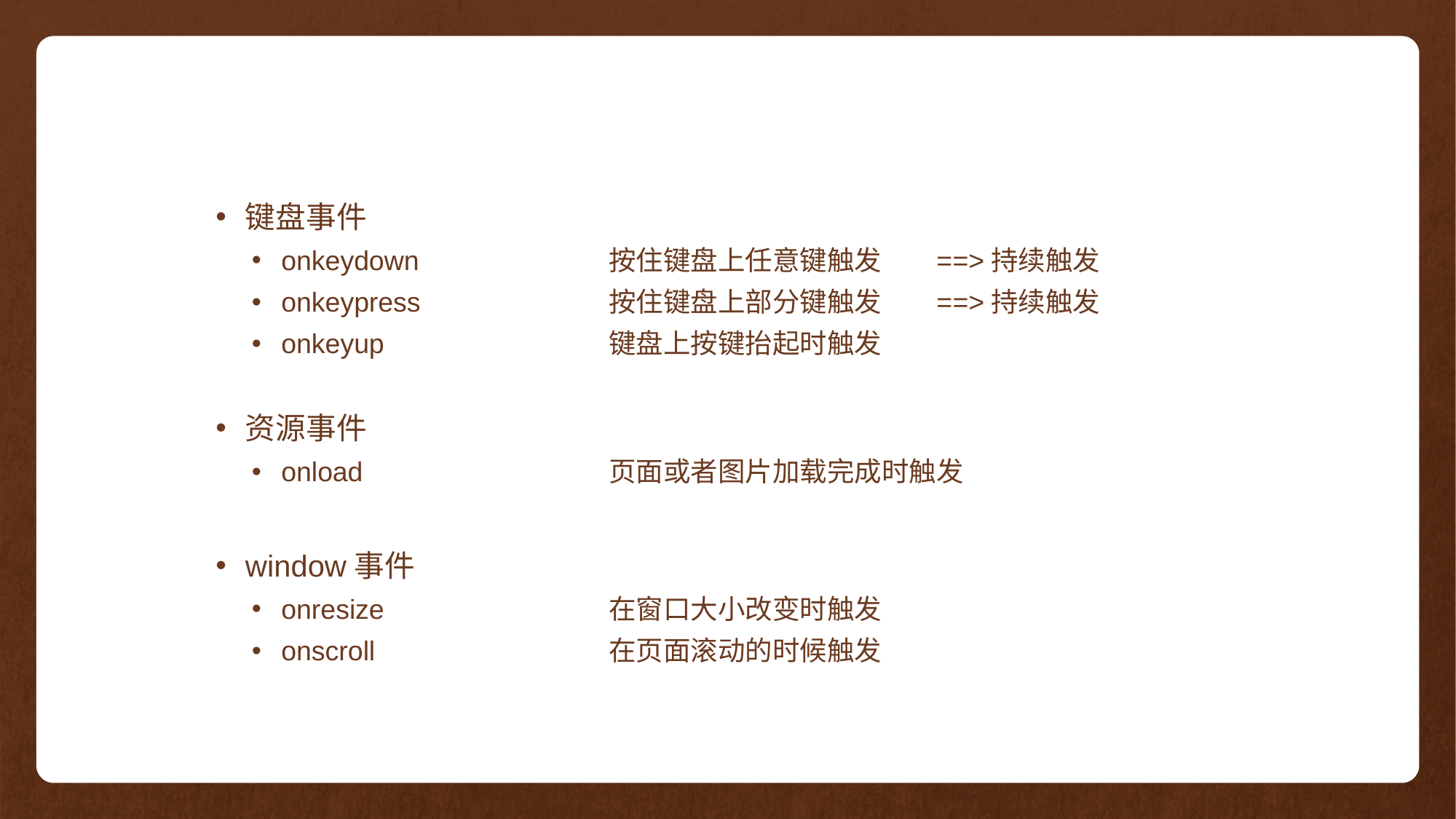

键盘事件
onkeydown		按住键盘上任意键触发	==>持续触发
onkeypress		按住键盘上部分键触发	==>持续触发
onkeyup			键盘上按键抬起时触发

资源事件
onload			页面或者图片加载完成时触发

window事件
onresize			在窗口大小改变时触发
onscroll			在页面滚动的时候触发